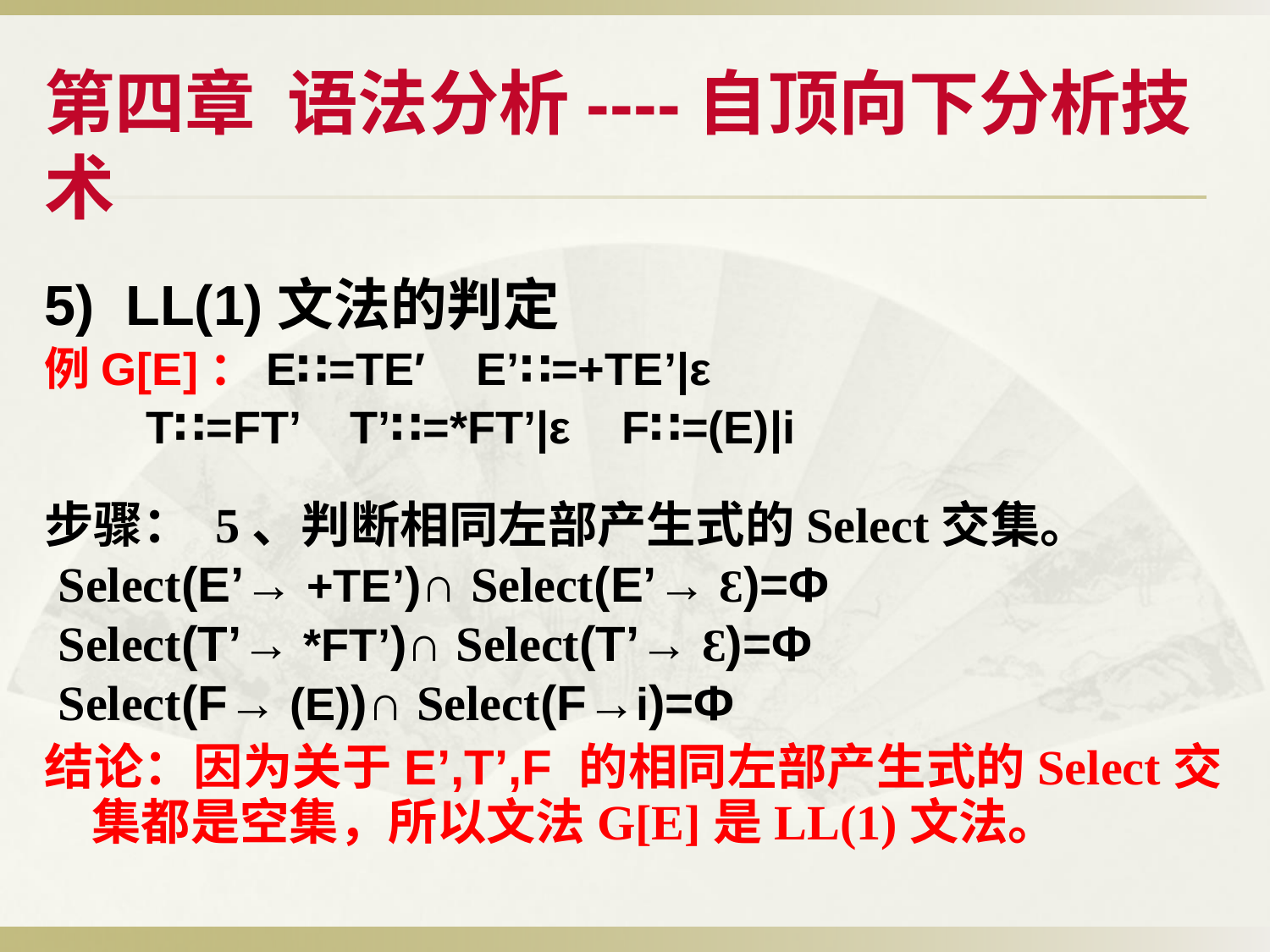

第四章  语法分析----自顶向下分析技术
5)  LL(1)文法的判定
例G[E]：E∷=TE′    E’∷=+TE’|ε
        T∷=FT’    T’∷=*FT’|ε    F∷=(E)|i
步骤： 5、判断相同左部产生式的Select交集。
 Select(E’→ +TE’)∩ Select(E’→ Ɛ)=Φ
 Select(T’→ *FT’)∩ Select(T’→ Ɛ)=Φ
 Select(F→ (E))∩ Select(F→i)=Φ
结论：因为关于E’,T’,F 的相同左部产生式的Select交集都是空集，所以文法G[E]是LL(1)文法。